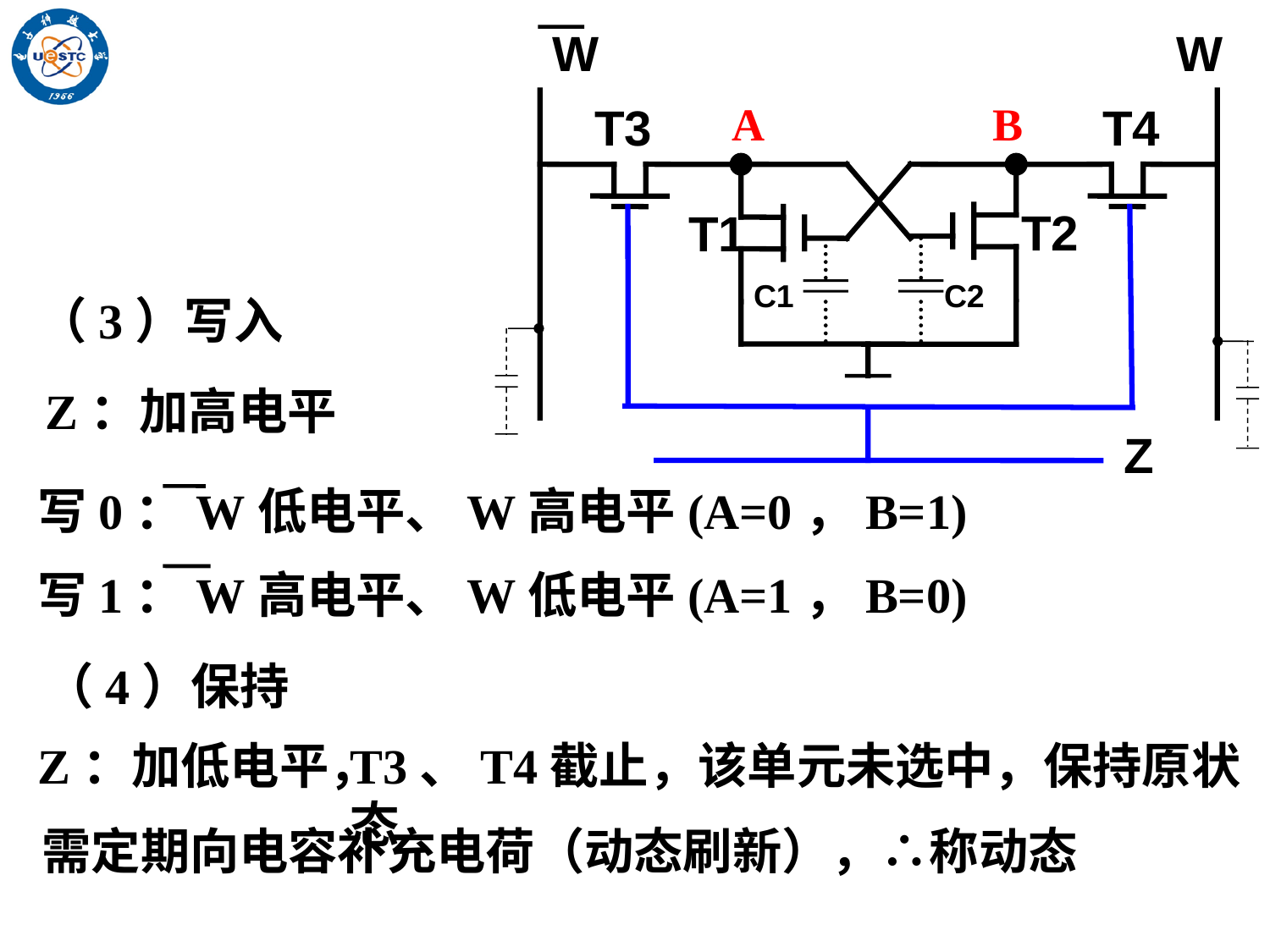

W

W
T3

T4

T1

T2

C1
C2

Z

A
B
（3）写入
Z：加高电平
写0：W低电平、W高电平(A=0，B=1)

写1：W高电平、W低电平(A=1，B=0)

（4）保持
Z：加低电平，
T3、T4截止，该单元未选中，保持原状态
需定期向电容补充电荷（动态刷新），∴称动态